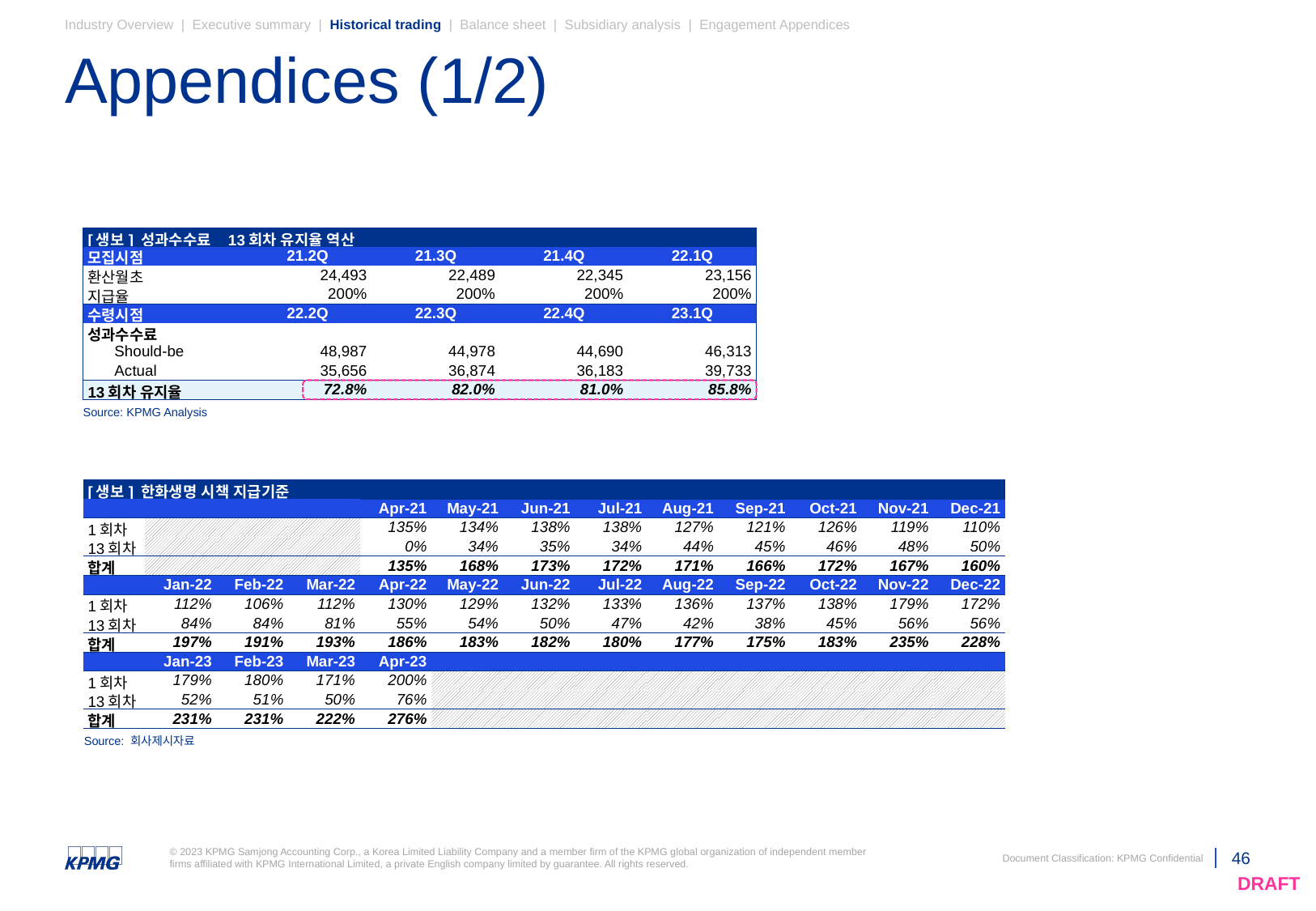

Industry Overview  |  Executive summary  |  Historical trading  |  Balance sheet  |  Subsidiary analysis  |  Engagement Appendices
# Appendices (1/2)
| [생보] 성과수수료\_ 13회차 유지율 역산 |  |  |  |  |  |
| --- | --- | --- | --- | --- | --- |
| 모집시점 |  | 21.2Q | 21.3Q | 21.4Q | 22.1Q |
| 환산월초 |  | 24,493 | 22,489 | 22,345 | 23,156 |
| 지급율 |  | 200% | 200% | 200% | 200% |
| 수령시점 |  | 22.2Q | 22.3Q | 22.4Q | 23.1Q |
| 성과수수료 |  |  |  |  |  |
|  | Should-be | 48,987 | 44,978 | 44,690 | 46,313 |
|  | Actual | 35,656 | 36,874 | 36,183 | 39,733 |
| 13회차 유지율 |  | 72.8% | 82.0% | 81.0% | 85.8% |

Source: KPMG Analysis
| [생보] 한화생명 시책 지급기준 |  |  |  |  |  |  |  |  |  |  |  |  |
| --- | --- | --- | --- | --- | --- | --- | --- | --- | --- | --- | --- | --- |
|  |  |  |  | Apr-21 | May-21 | Jun-21 | Jul-21 | Aug-21 | Sep-21 | Oct-21 | Nov-21 | Dec-21 |
| 1회차 |  |  |  | 135% | 134% | 138% | 138% | 127% | 121% | 126% | 119% | 110% |
| 13회차 |  |  |  | 0% | 34% | 35% | 34% | 44% | 45% | 46% | 48% | 50% |
| 합계 |  |  |  | 135% | 168% | 173% | 172% | 171% | 166% | 172% | 167% | 160% |
|  | Jan-22 | Feb-22 | Mar-22 | Apr-22 | May-22 | Jun-22 | Jul-22 | Aug-22 | Sep-22 | Oct-22 | Nov-22 | Dec-22 |
| 1회차 | 112% | 106% | 112% | 130% | 129% | 132% | 133% | 136% | 137% | 138% | 179% | 172% |
| 13회차 | 84% | 84% | 81% | 55% | 54% | 50% | 47% | 42% | 38% | 45% | 56% | 56% |
| 합계 | 197% | 191% | 193% | 186% | 183% | 182% | 180% | 177% | 175% | 183% | 235% | 228% |
|  | Jan-23 | Feb-23 | Mar-23 | Apr-23 |  |  |  |  |  |  |  |  |
| 1회차 | 179% | 180% | 171% | 200% |  |  |  |  |  |  |  |  |
| 13회차 | 52% | 51% | 50% | 76% |  |  |  |  |  |  |  |  |
| 합계 | 231% | 231% | 222% | 276% |  |  |  |  |  |  |  |  |
Source: 회사제시자료